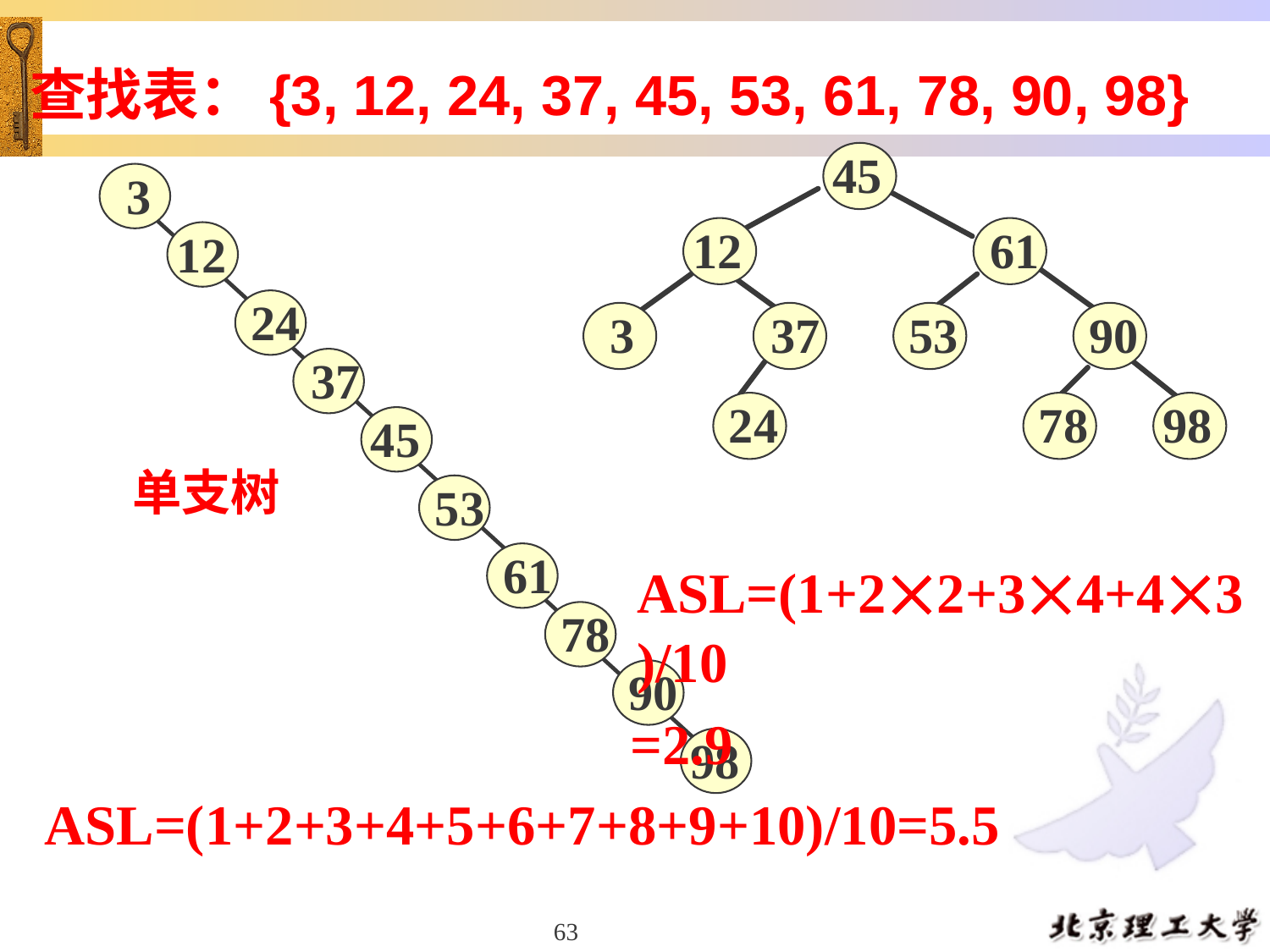

查找表：{3, 12, 24, 37, 45, 53, 61, 78, 90, 98}
 45

 12

  61

  90

   3

   37

  53

  78

 98

  24

   3

 12

  24

   37

 45

  53

  61

  78

  90

 98

单支树
 ASL=(1+2×2+3×4+4×3)/10
    =2.9
ASL=(1+2+3+4+5+6+7+8+9+10)/10=5.5
63